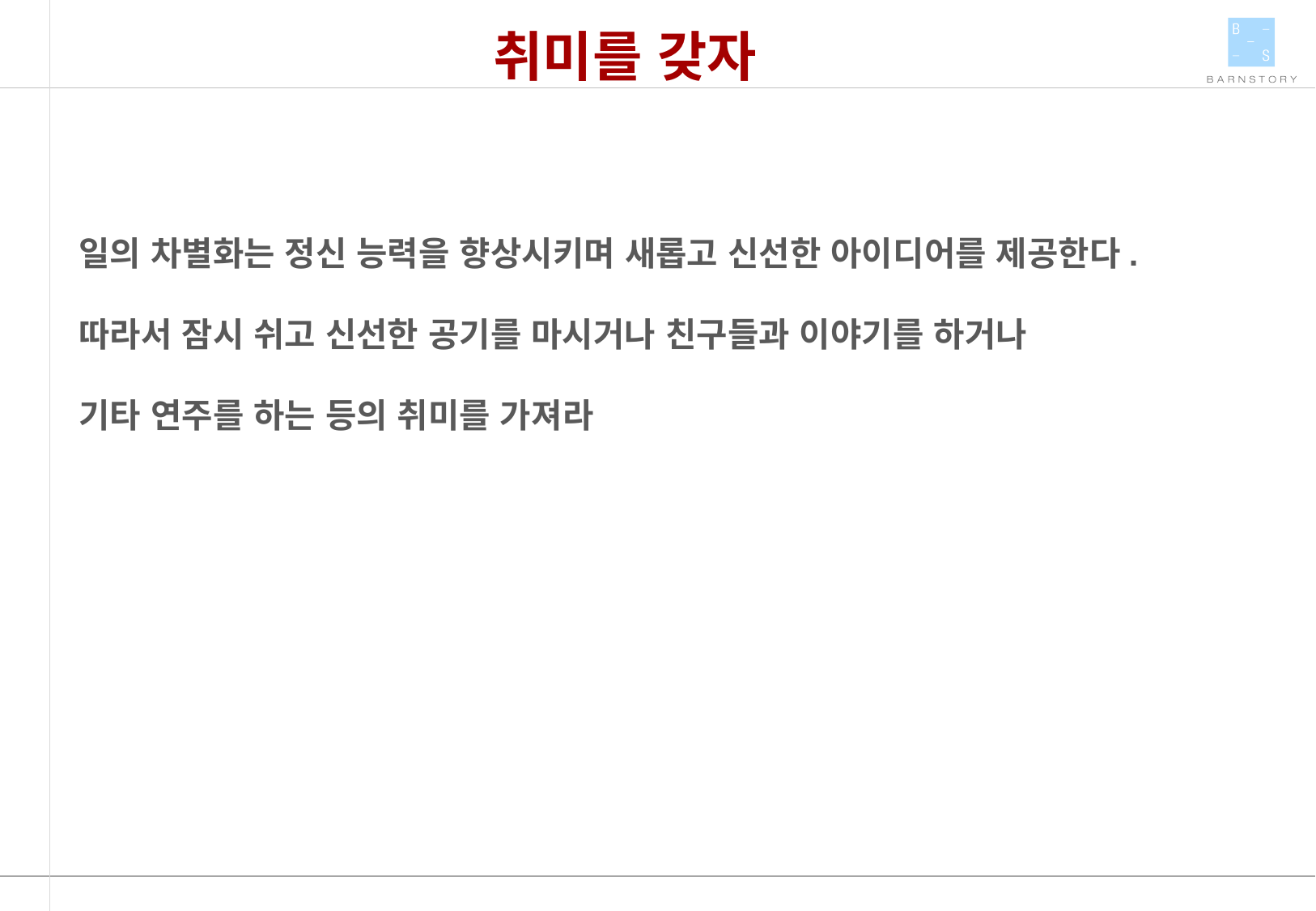

취미를 갖자

일의 차별화는 정신 능력을 향상시키며 새롭고 신선한 아이디어를 제공한다.
따라서 잠시 쉬고 신선한 공기를 마시거나 친구들과 이야기를 하거나
기타 연주를 하는 등의 취미를 가져라